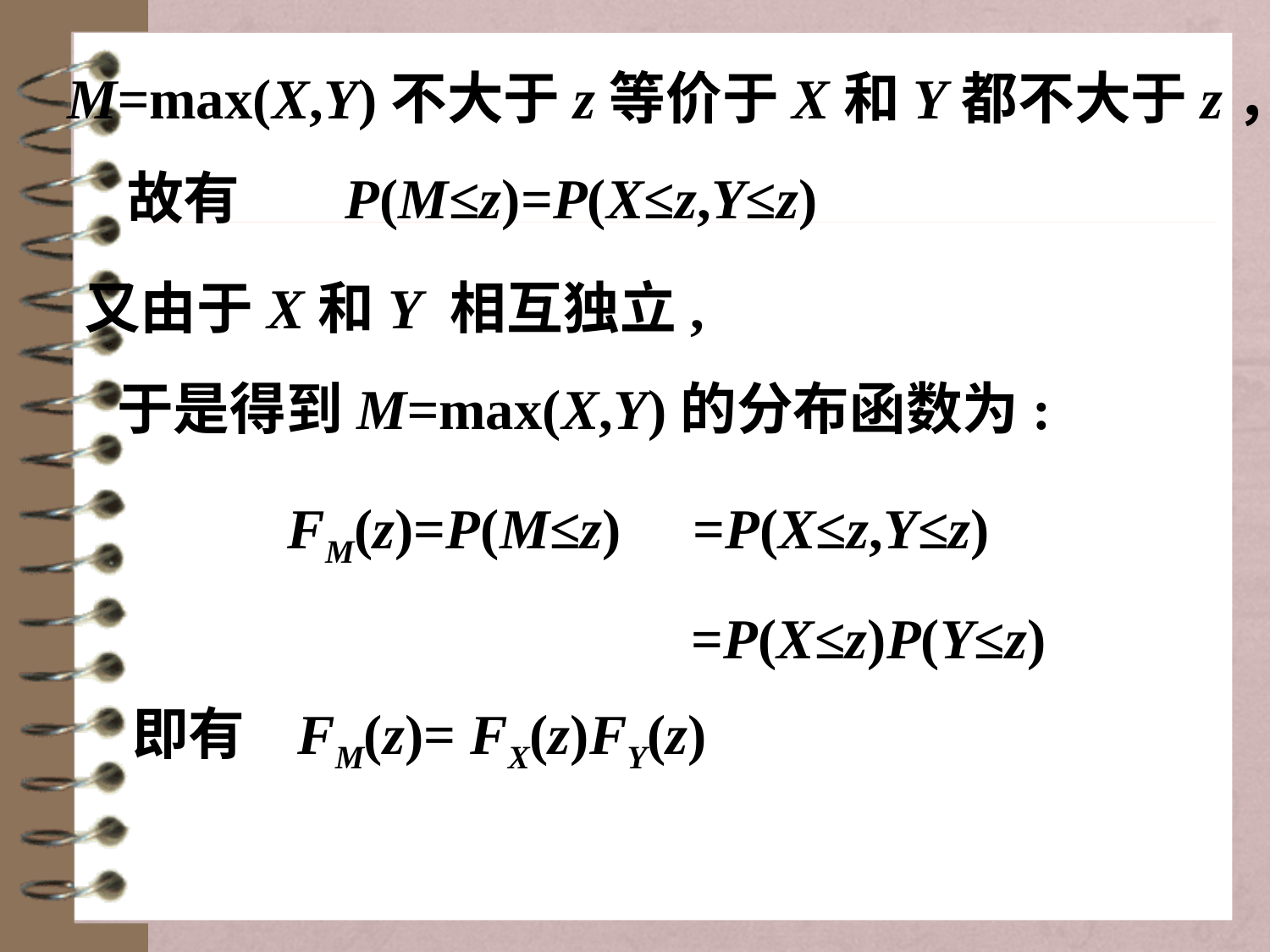

M=max(X,Y)不大于z等价于X和Y都不大于z，
故有
P(M≤z)=P(X≤z,Y≤z)
又由于X和Y 相互独立,
于是得到M=max(X,Y)的分布函数为:
FM(z)=P(M≤z)
=P(X≤z,Y≤z)
=P(X≤z)P(Y≤z)
即有   FM(z)= FX(z)FY(z)